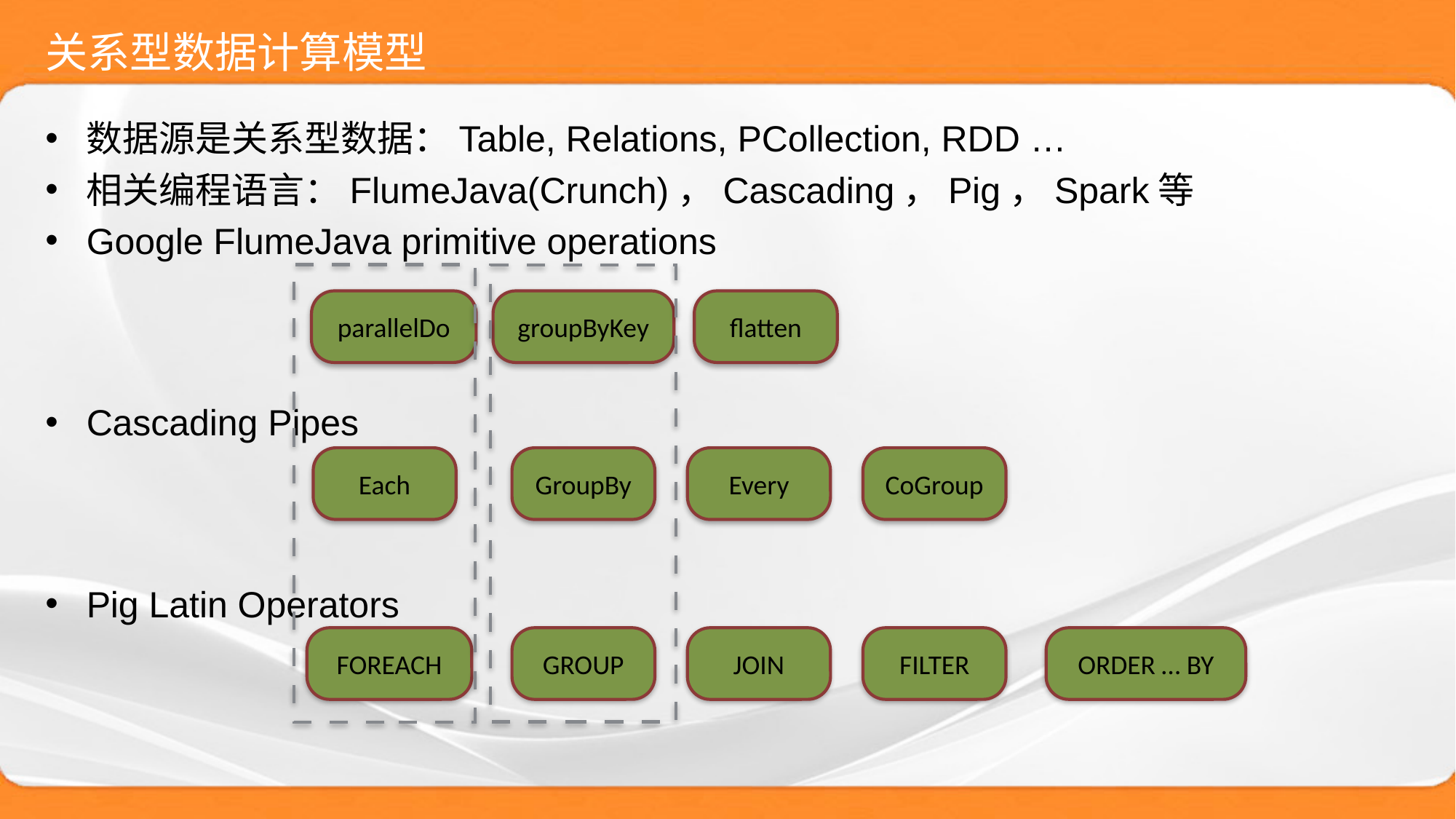

# 关系型数据计算模型
数据源是关系型数据：Table, Relations, PCollection, RDD …
相关编程语言：FlumeJava(Crunch)，Cascading，Pig，Spark等
Google FlumeJava primitive operations

Cascading Pipes

Pig Latin Operators

parallelDo
groupByKey
flatten
Each
GroupBy
Every
CoGroup
FOREACH
GROUP
JOIN
FILTER
ORDER … BY